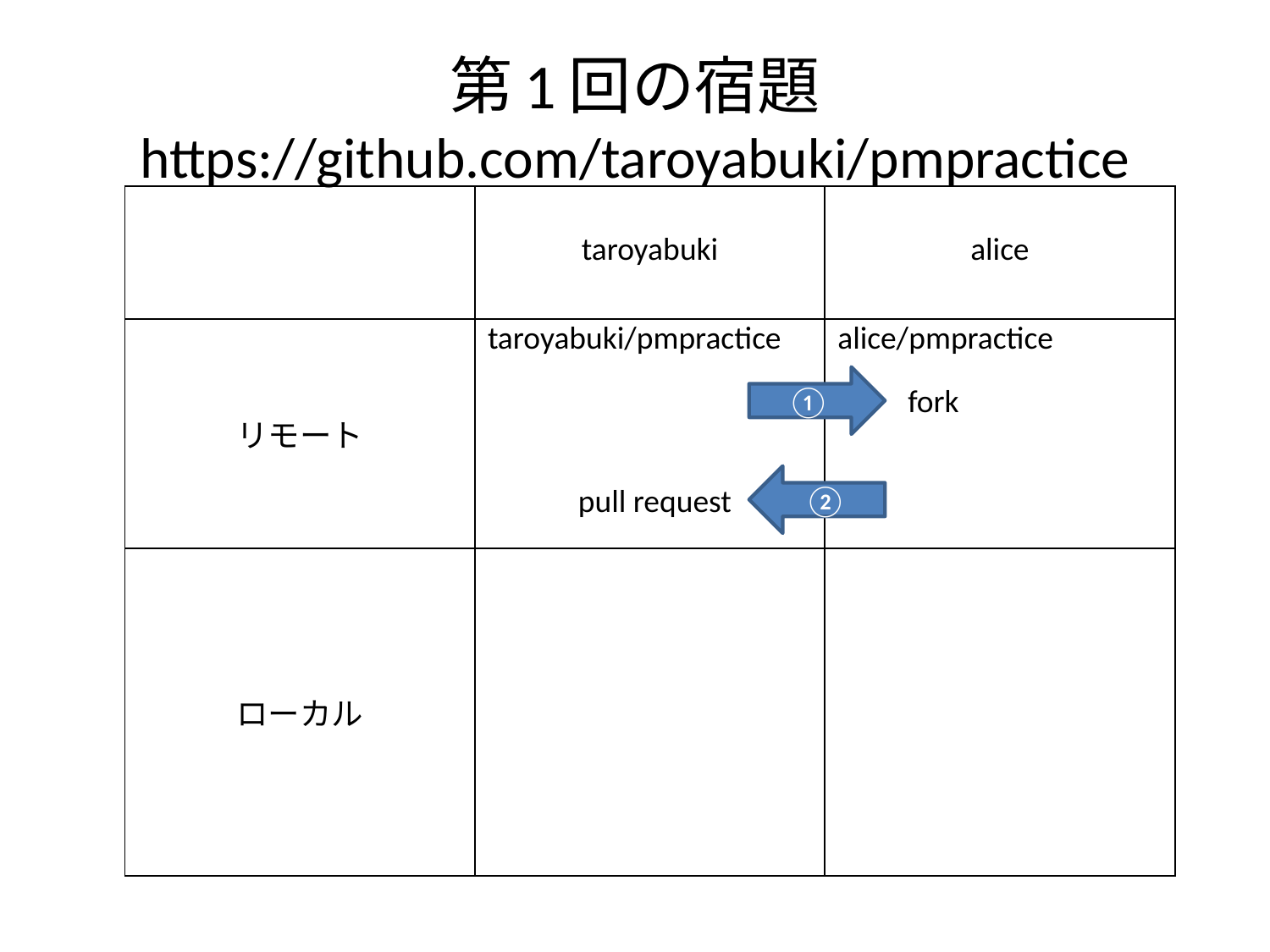

# 第1回の宿題 https://github.com/taroyabuki/pmpractice
|  | taroyabuki | alice |
| --- | --- | --- |
| リモート | taroyabuki/pmpractice | alice/pmpractice |
| ローカル |  |  |
①
fork
②
pull request